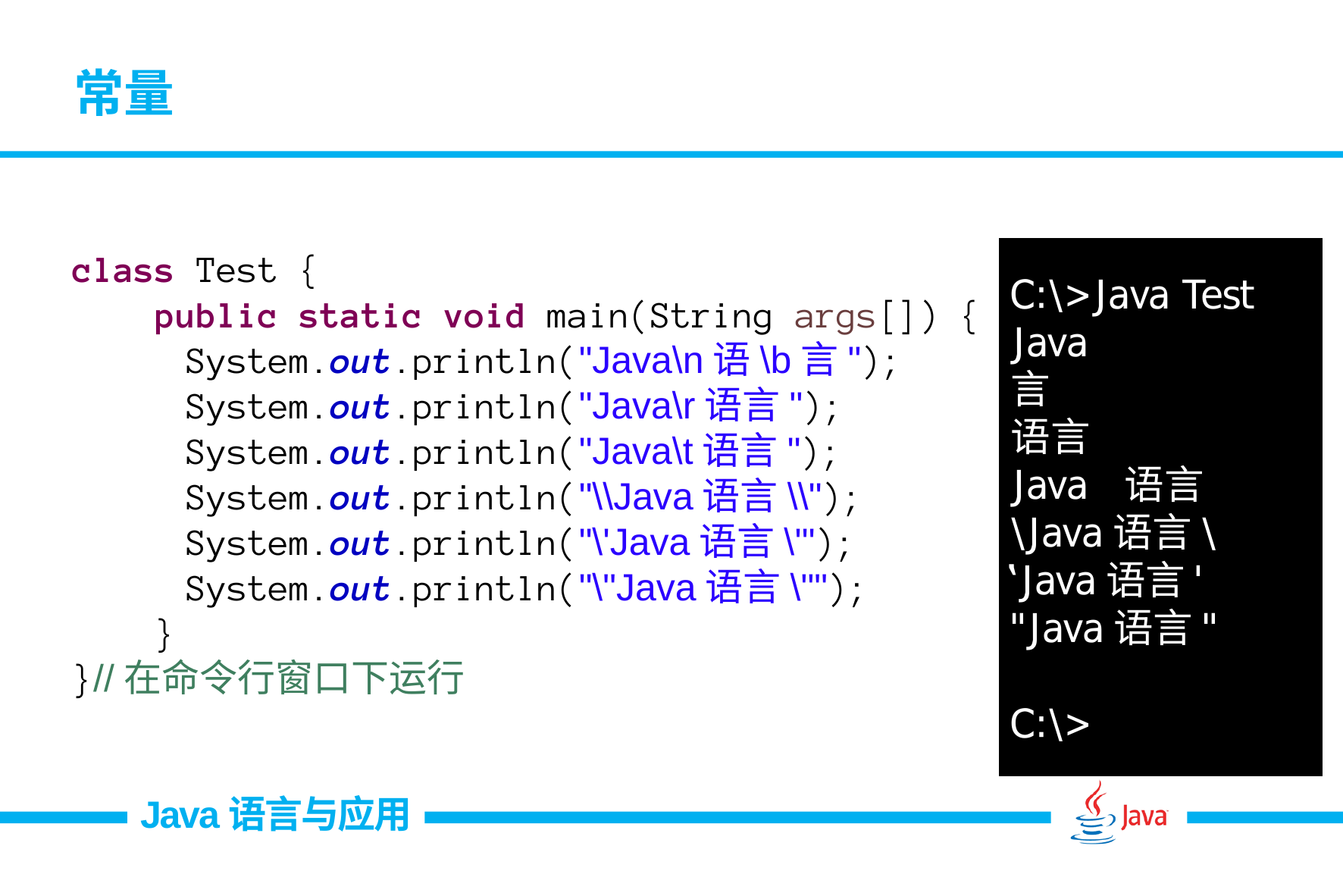

# 常量

class Test {    public static void main(String args[]) {	System.out.println("Java\n语\b言");	System.out.println("Java\r语言");	System.out.println("Java\t语言");	System.out.println("\\Java语言\\");	System.out.println("\'Java语言\'");	System.out.println("\"Java语言\"");    }}//在命令行窗口下运行
C:\>Java Test
Java
言
语言
Java	语言
\Java语言\
‘Java语言'
"Java语言"

C:\>